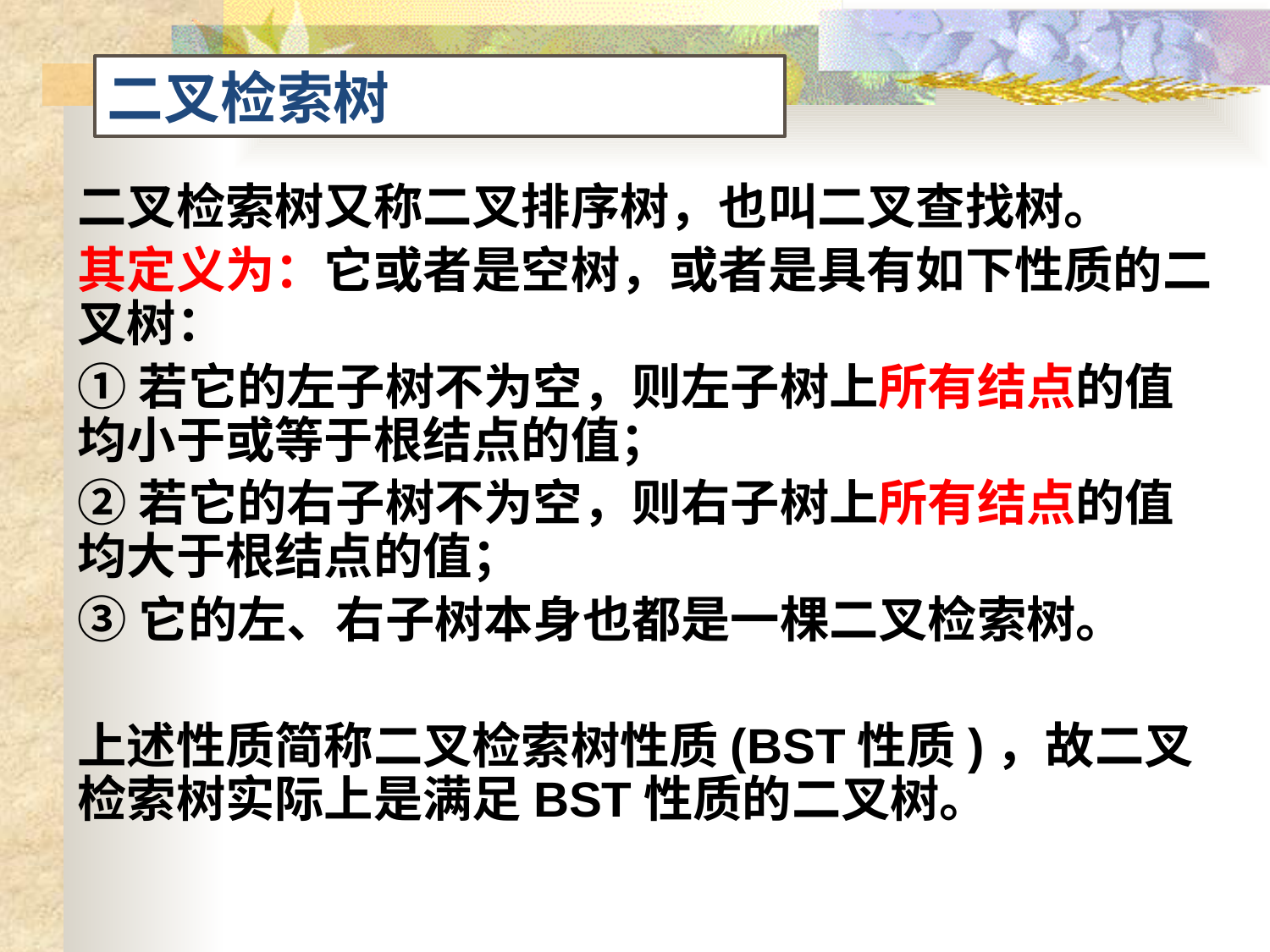

二叉检索树
二叉检索树又称二叉排序树，也叫二叉查找树。
其定义为：它或者是空树，或者是具有如下性质的二叉树：
①若它的左子树不为空，则左子树上所有结点的值均小于或等于根结点的值；
②若它的右子树不为空，则右子树上所有结点的值均大于根结点的值；
③它的左、右子树本身也都是一棵二叉检索树。

上述性质简称二叉检索树性质(BST性质)，故二叉检索树实际上是满足BST性质的二叉树。